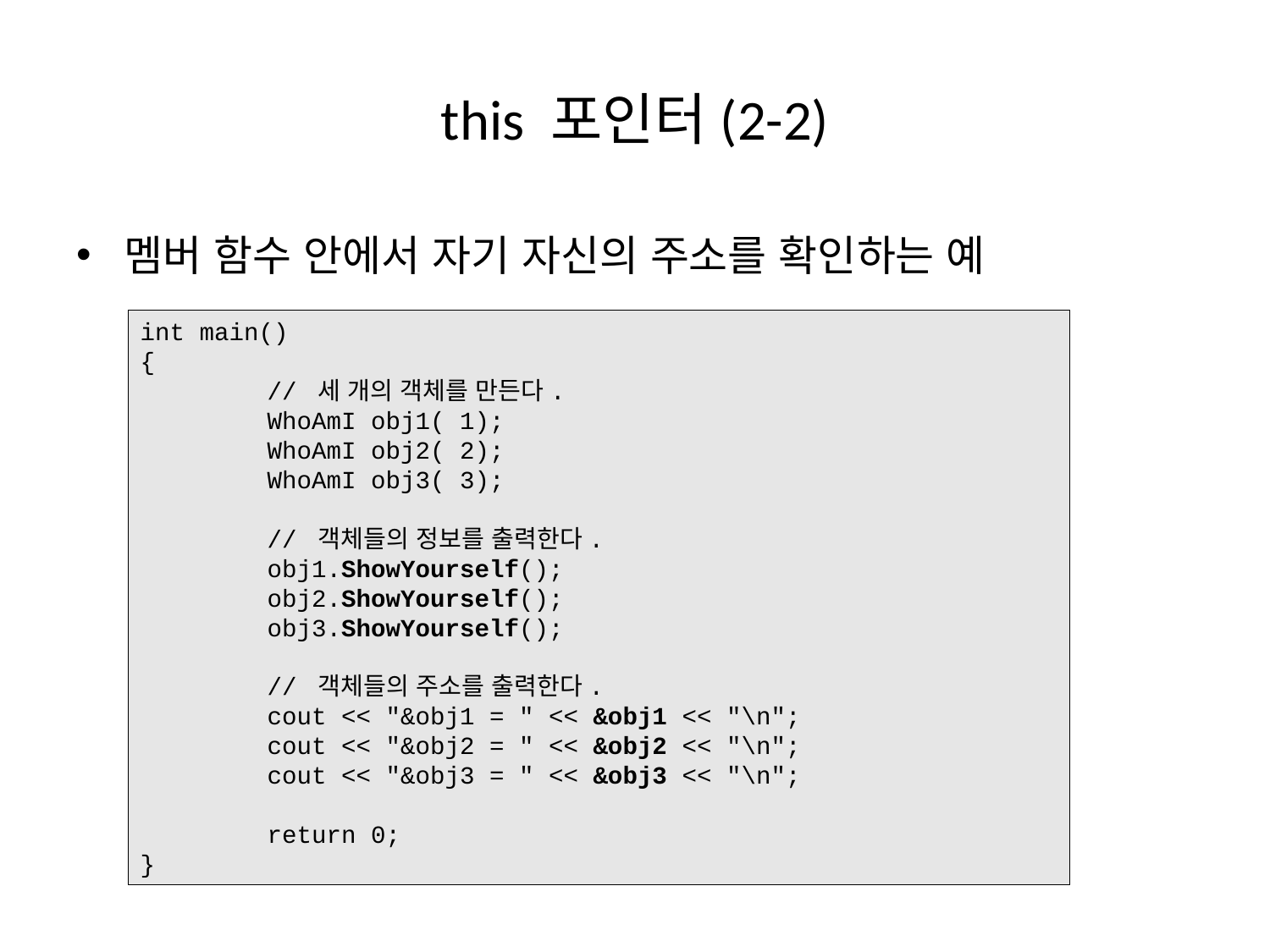

# this 포인터(2-2)
멤버 함수 안에서 자기 자신의 주소를 확인하는 예
int main()
{
	// 세 개의 객체를 만든다.
	WhoAmI obj1( 1);
	WhoAmI obj2( 2);
	WhoAmI obj3( 3);

	// 객체들의 정보를 출력한다.
	obj1.ShowYourself();
	obj2.ShowYourself();
	obj3.ShowYourself();

	// 객체들의 주소를 출력한다.
	cout << "&obj1 = " << &obj1 << "\n";
	cout << "&obj2 = " << &obj2 << "\n";
	cout << "&obj3 = " << &obj3 << "\n";

	return 0;
}